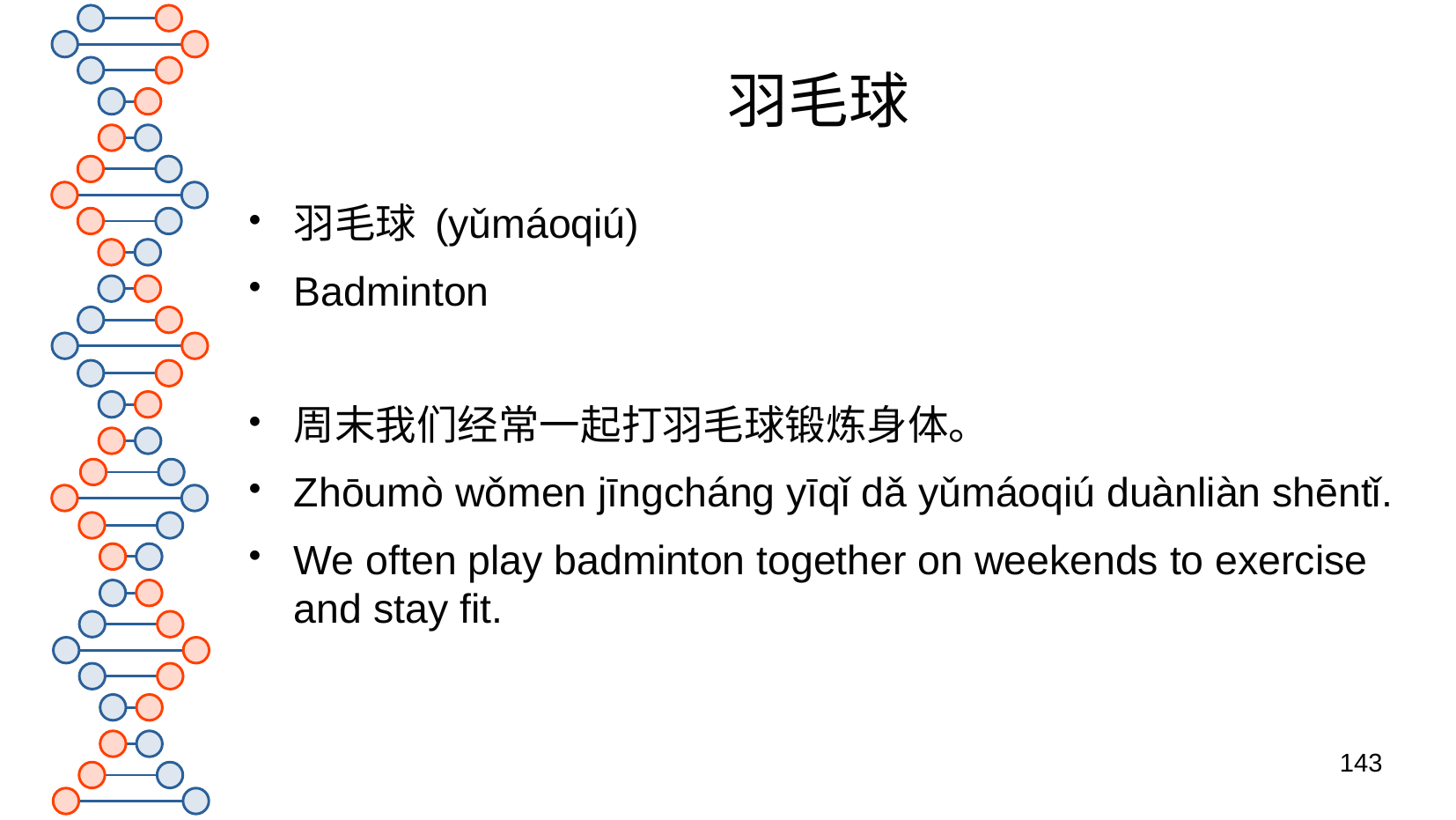

# 羽毛球
羽毛球 (yǔmáoqiú)
Badminton

周末我们经常一起打羽毛球锻炼身体。
Zhōumò wǒmen jīngcháng yīqǐ dǎ yǔmáoqiú duànliàn shēntǐ.
We often play badminton together on weekends to exercise and stay fit.

143